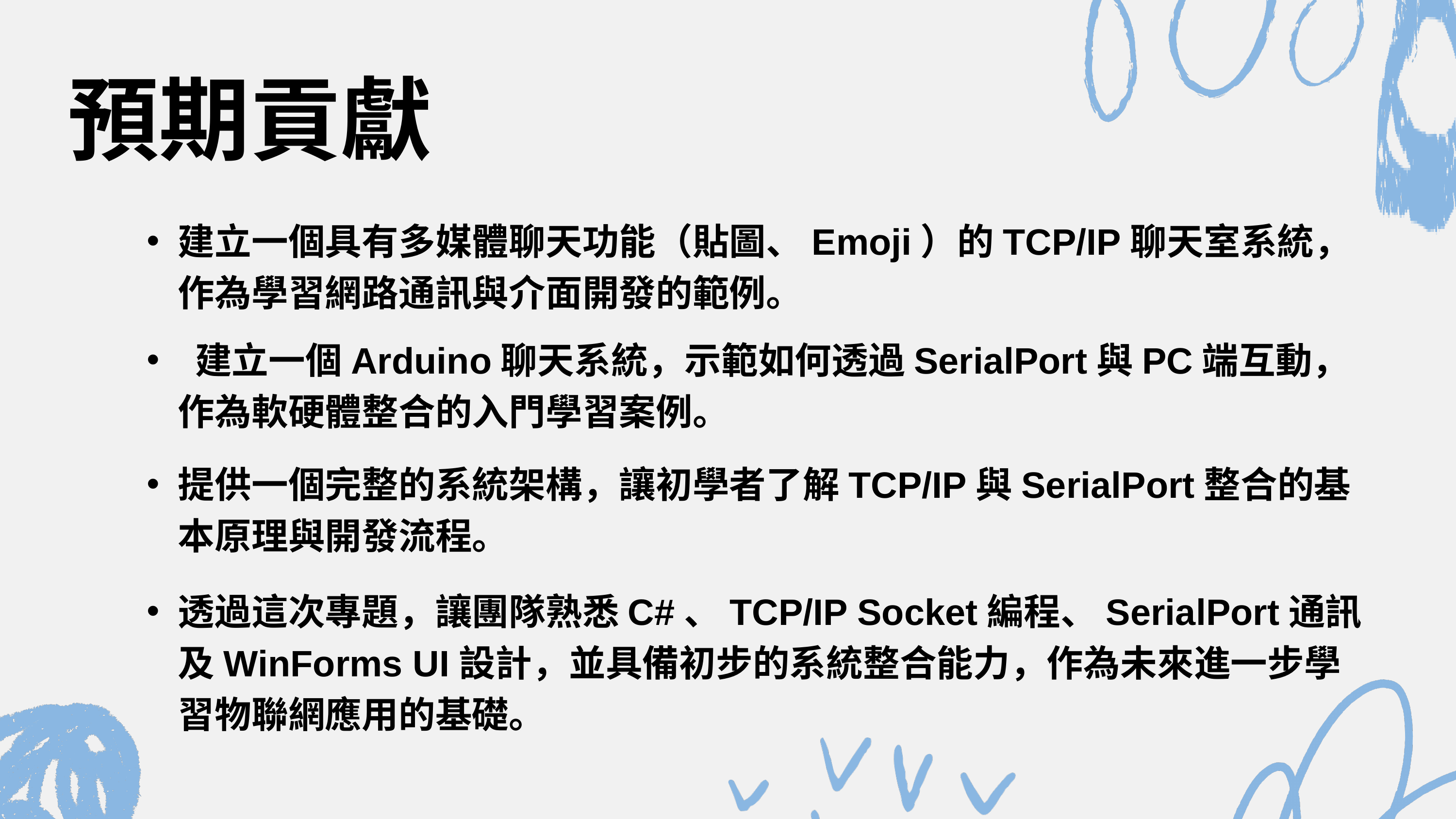

預期貢獻
建立一個具有多媒體聊天功能（貼圖、Emoji）的TCP/IP聊天室系統，作為學習網路通訊與介面開發的範例。
 建立一個Arduino聊天系統，示範如何透過SerialPort與PC端互動，作為軟硬體整合的入門學習案例。
提供一個完整的系統架構，讓初學者了解TCP/IP與SerialPort整合的基本原理與開發流程。
透過這次專題，讓團隊熟悉C#、TCP/IP Socket編程、SerialPort通訊及WinForms UI設計，並具備初步的系統整合能力，作為未來進一步學習物聯網應用的基礎。